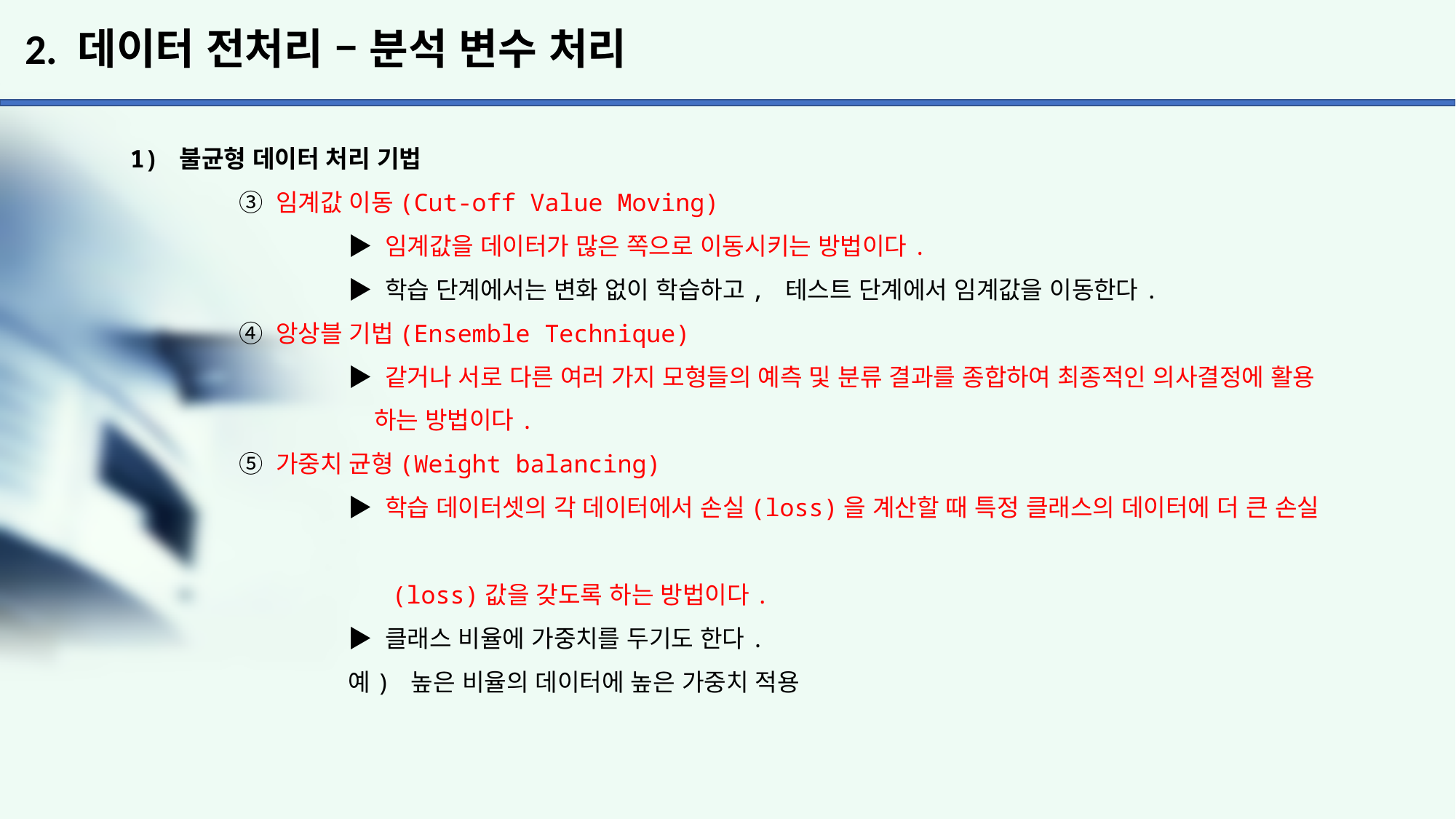

# 2. 데이터 전처리 – 분석 변수 처리
1) 불균형 데이터 처리 기법
	③ 임계값 이동(Cut-off Value Moving)
		▶ 임계값을 데이터가 많은 쪽으로 이동시키는 방법이다.
		▶ 학습 단계에서는 변화 없이 학습하고, 테스트 단계에서 임계값을 이동한다.
	④ 앙상블 기법(Ensemble Technique)
		▶ 같거나 서로 다른 여러 가지 모형들의 예측 및 분류 결과를 종합하여 최종적인 의사결정에 활용
		   하는 방법이다.
	⑤ 가중치 균형(Weight balancing)
		▶ 학습 데이터셋의 각 데이터에서 손실(loss)을 계산할 때 특정 클래스의 데이터에 더 큰 손실
		   (loss)값을 갖도록 하는 방법이다.
		▶ 클래스 비율에 가중치를 두기도 한다.
		예) 높은 비율의 데이터에 높은 가중치 적용